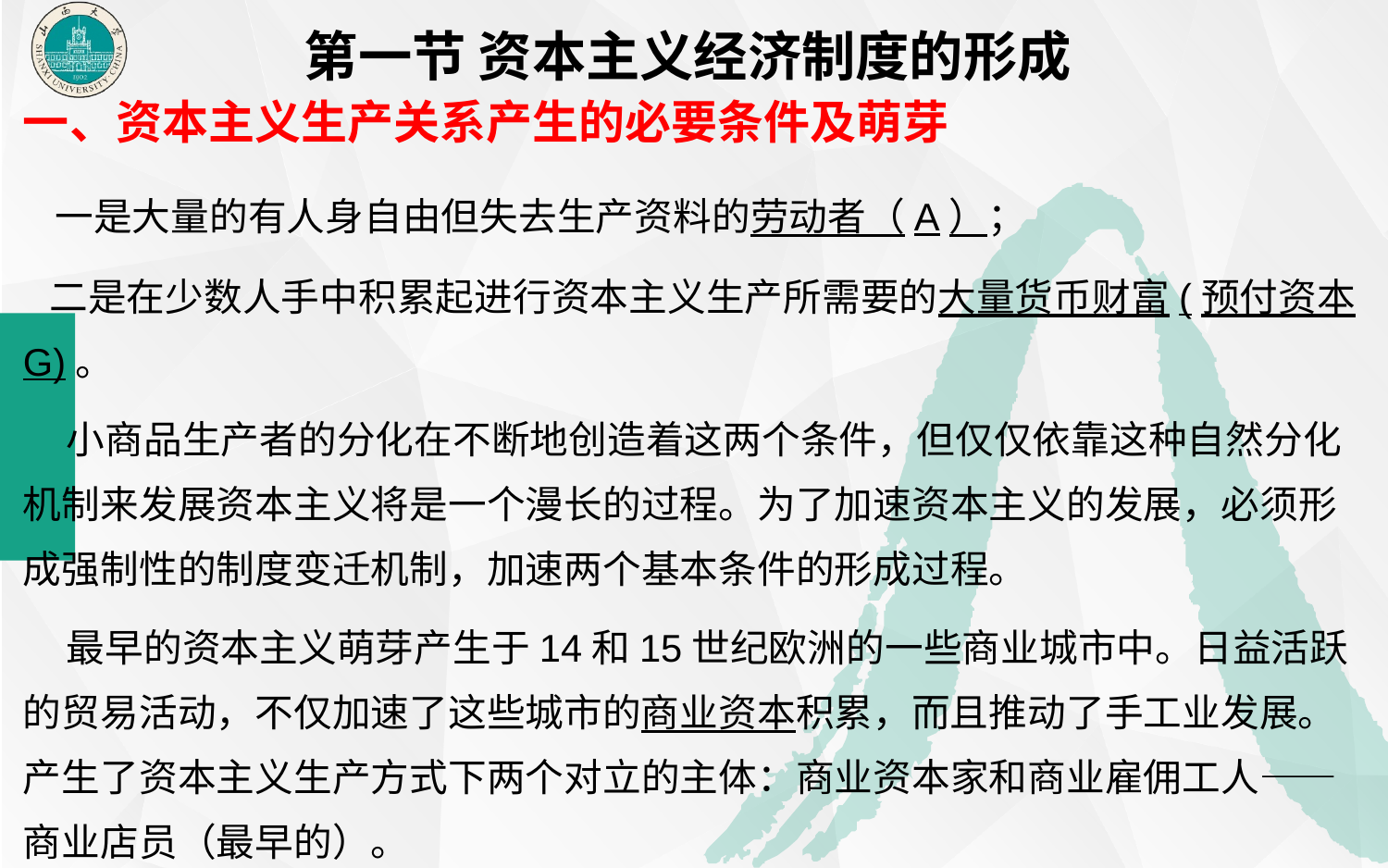

第一节 资本主义经济制度的形成
一、资本主义生产关系产生的必要条件及萌芽
  一是大量的有人身自由但失去生产资料的劳动者（A）；
  二是在少数人手中积累起进行资本主义生产所需要的大量货币财富(预付资本G)。
    小商品生产者的分化在不断地创造着这两个条件，但仅仅依靠这种自然分化机制来发展资本主义将是一个漫长的过程。为了加速资本主义的发展，必须形成强制性的制度变迁机制，加速两个基本条件的形成过程。
    最早的资本主义萌芽产生于14和15世纪欧洲的一些商业城市中。日益活跃的贸易活动，不仅加速了这些城市的商业资本积累，而且推动了手工业发展。产生了资本主义生产方式下两个对立的主体：商业资本家和商业雇佣工人——商业店员（最早的）。